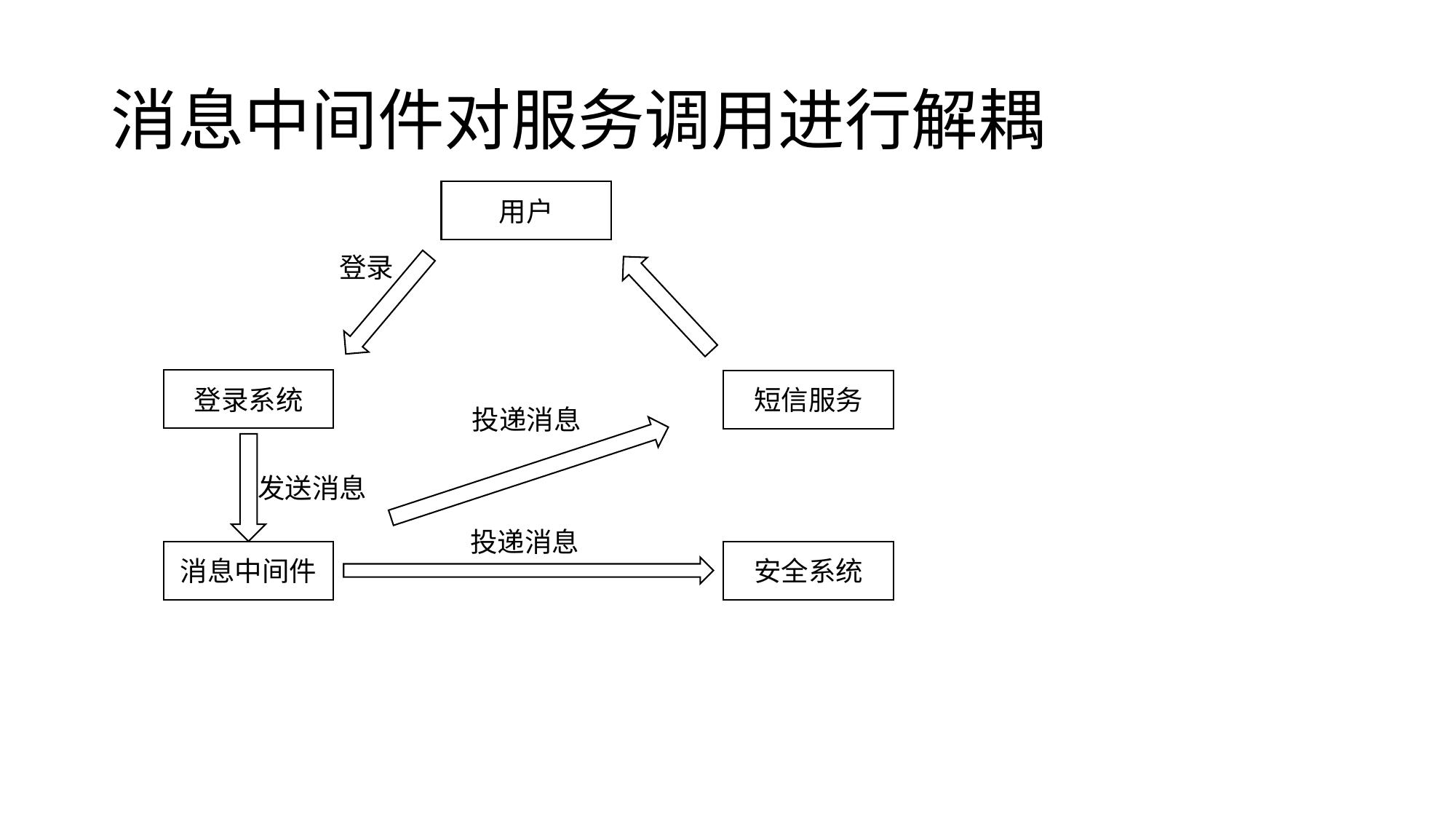

# 消息中间件对服务调用进行解耦
用户

登录

登录系统
短信服务
投递消息

发送消息
投递消息
消息中间件
安全系统